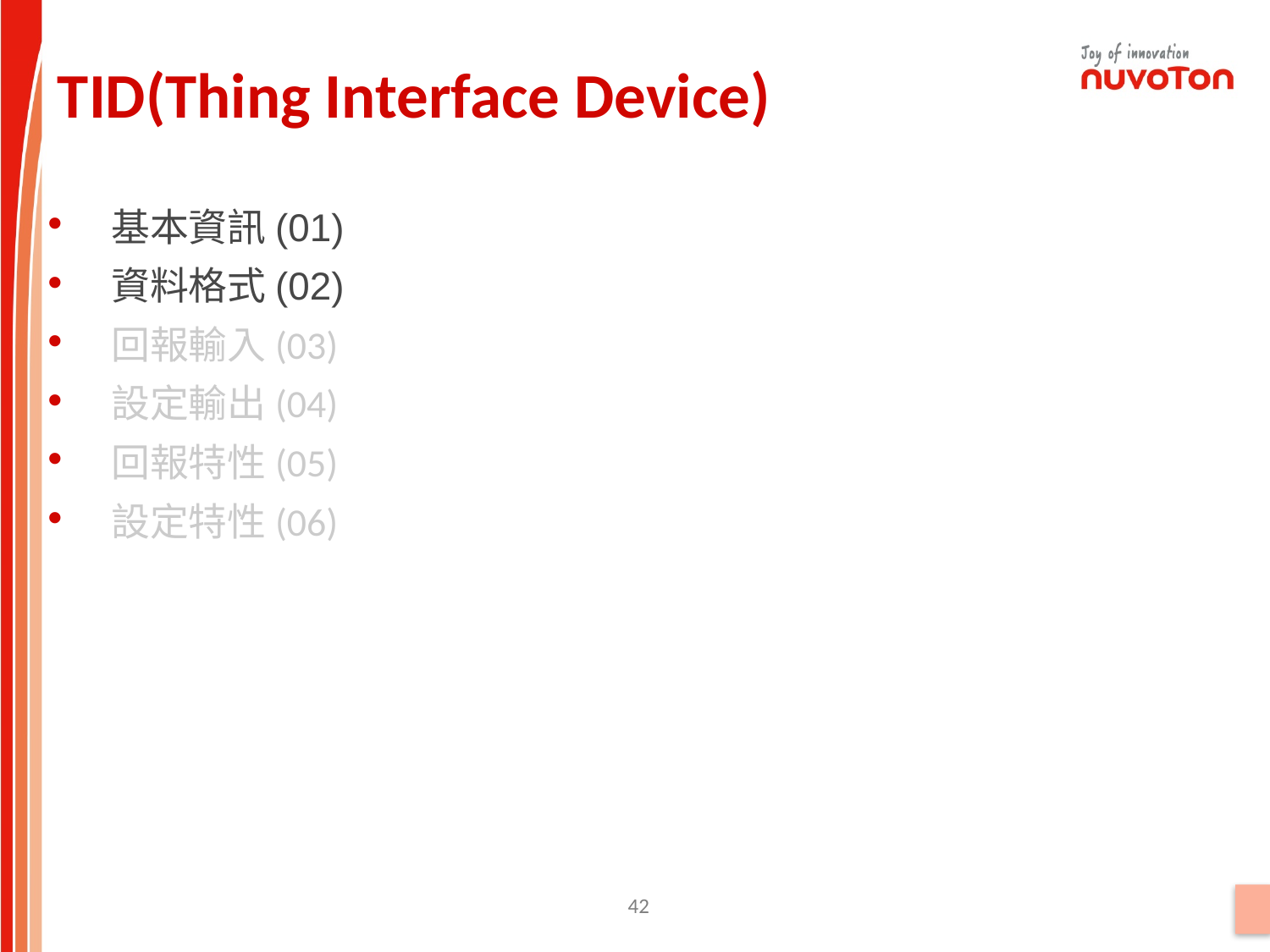

TID(Thing Interface Device)
基本資訊(01)
資料格式(02)
回報輸入(03)
設定輸出(04)
回報特性(05)
設定特性(06)
42